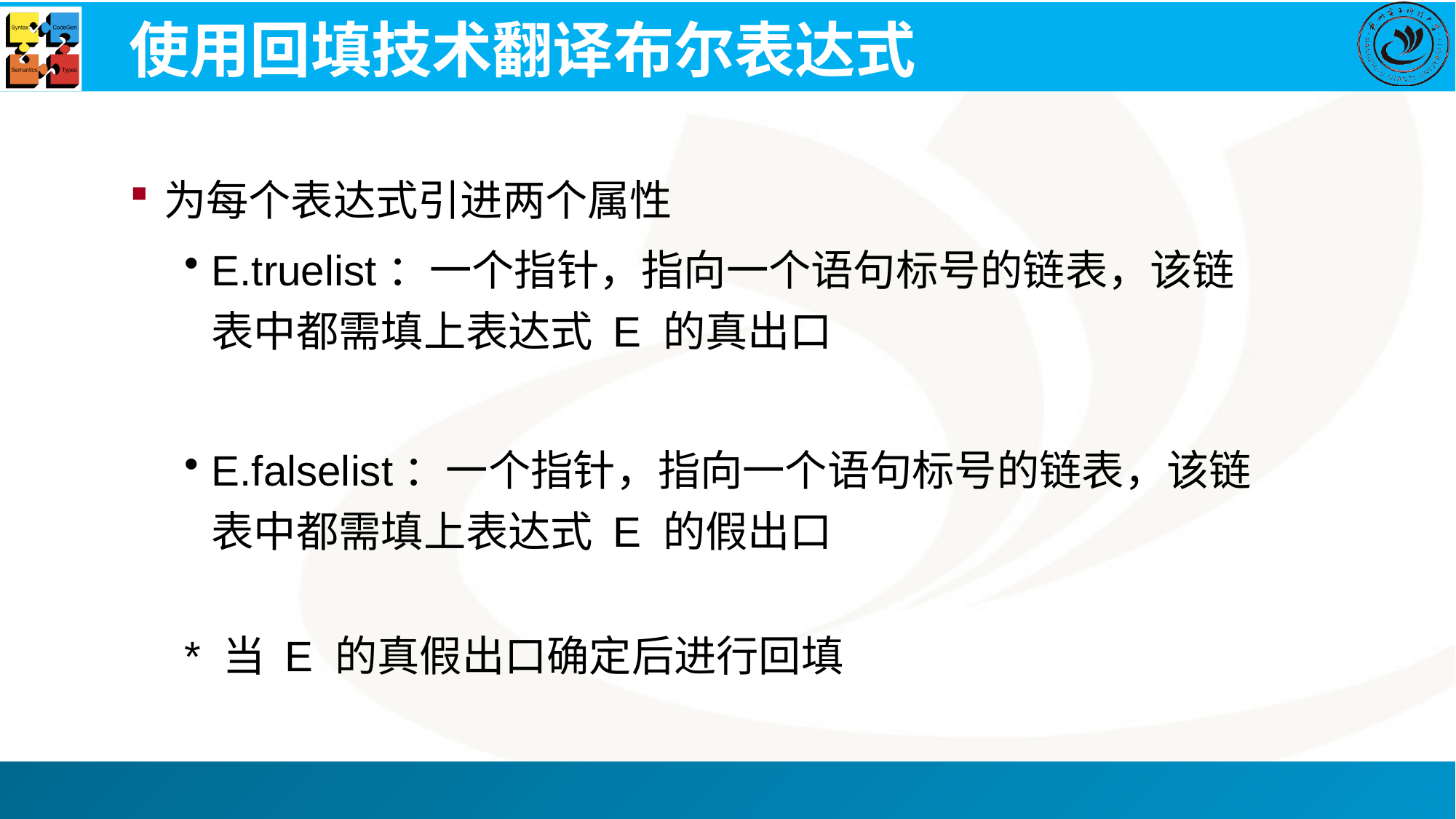

# 使用回填技术翻译布尔表达式
为每个表达式引进两个属性
E.truelist：一个指针，指向一个语句标号的链表，该链表中都需填上表达式 E 的真出口

E.falselist：一个指针，指向一个语句标号的链表，该链表中都需填上表达式 E 的假出口
* 当 E 的真假出口确定后进行回填
86